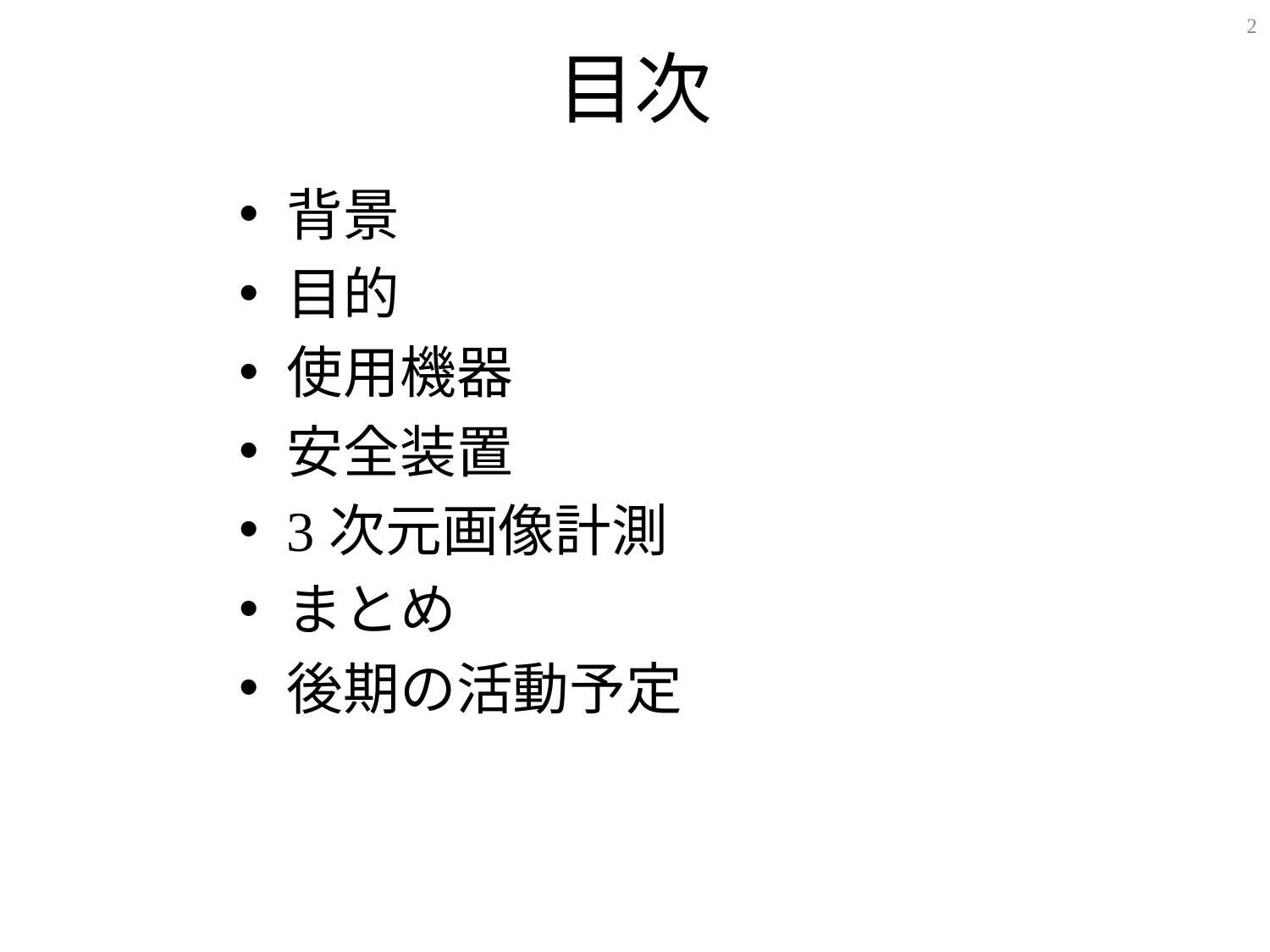

# 目次
2
背景
目的
使用機器
安全装置
3次元画像計測
まとめ
後期の活動予定